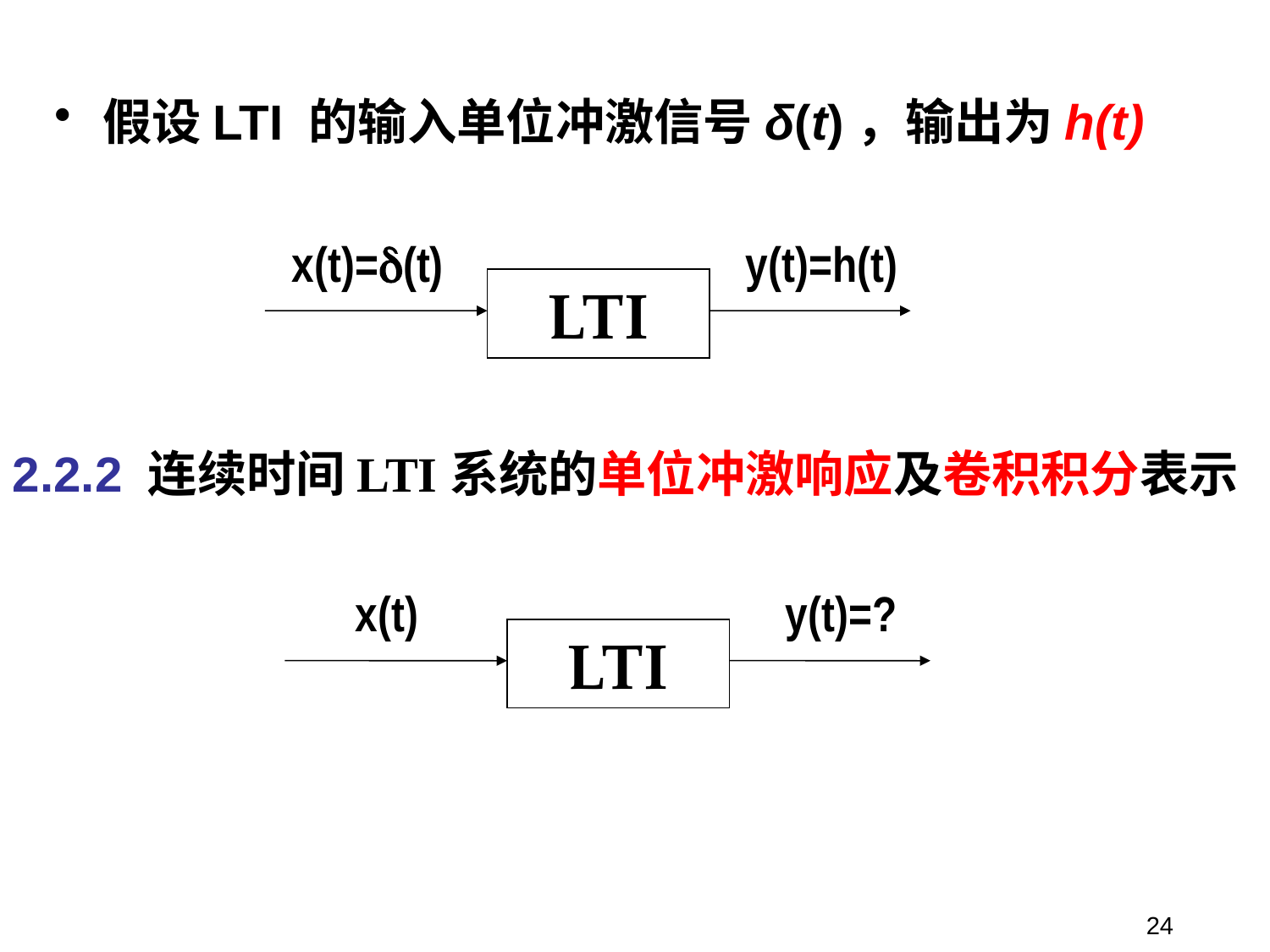

假设LTI 的输入单位冲激信号δ(t)，输出为h(t)

x(t)=δ(t)
y(t)=h(t)
LTI

2.2.2 连续时间LTI系统的单位冲激响应及卷积积分表示
x(t)
y(t)=?
LTI

24
24